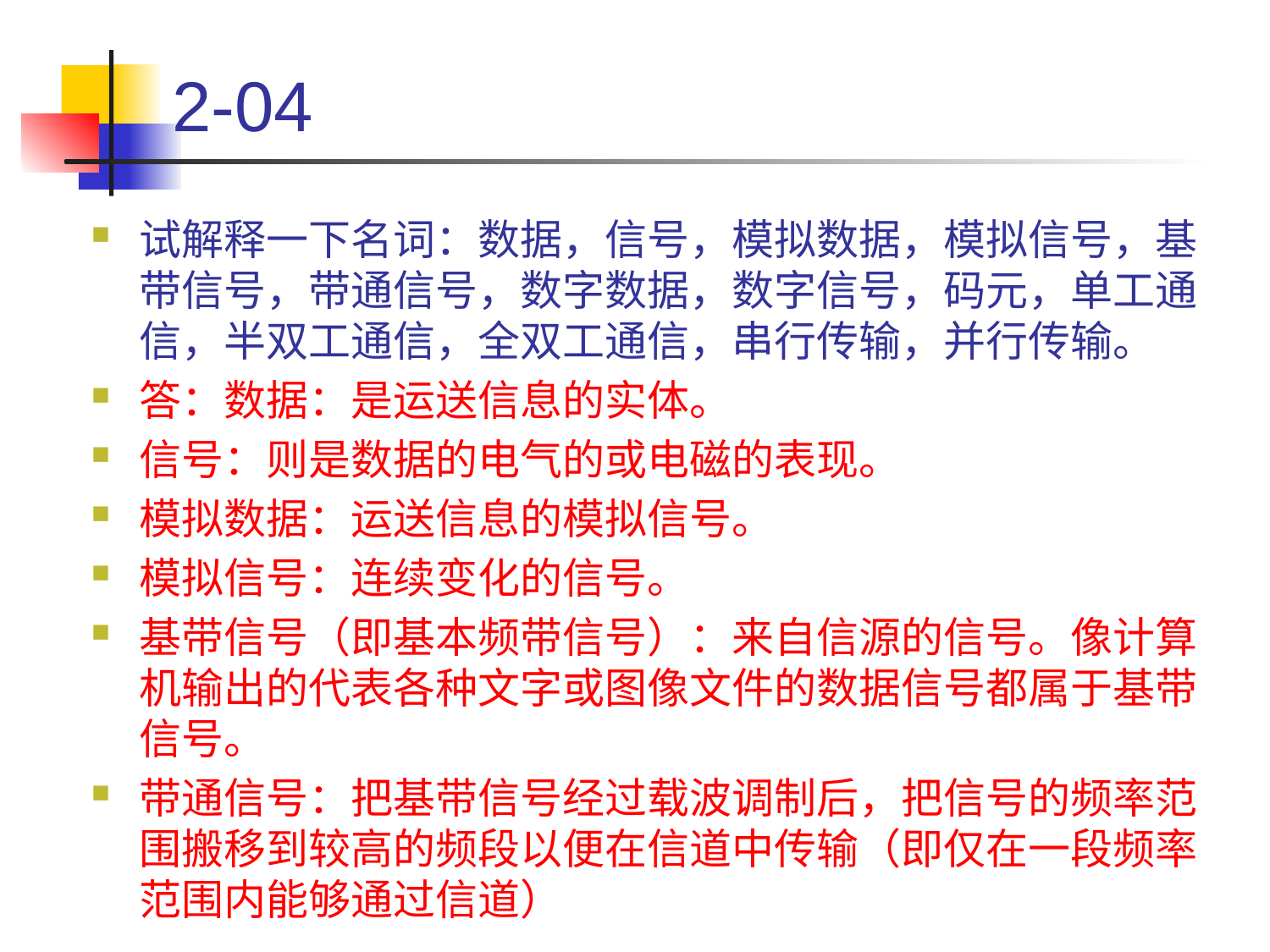

# 2-04
试解释一下名词：数据，信号，模拟数据，模拟信号，基带信号，带通信号，数字数据，数字信号，码元，单工通信，半双工通信，全双工通信，串行传输，并行传输。
答：数据：是运送信息的实体。
信号：则是数据的电气的或电磁的表现。
模拟数据：运送信息的模拟信号。
模拟信号：连续变化的信号。
基带信号（即基本频带信号）：来自信源的信号。像计算机输出的代表各种文字或图像文件的数据信号都属于基带信号。
带通信号：把基带信号经过载波调制后，把信号的频率范围搬移到较高的频段以便在信道中传输（即仅在一段频率范围内能够通过信道）